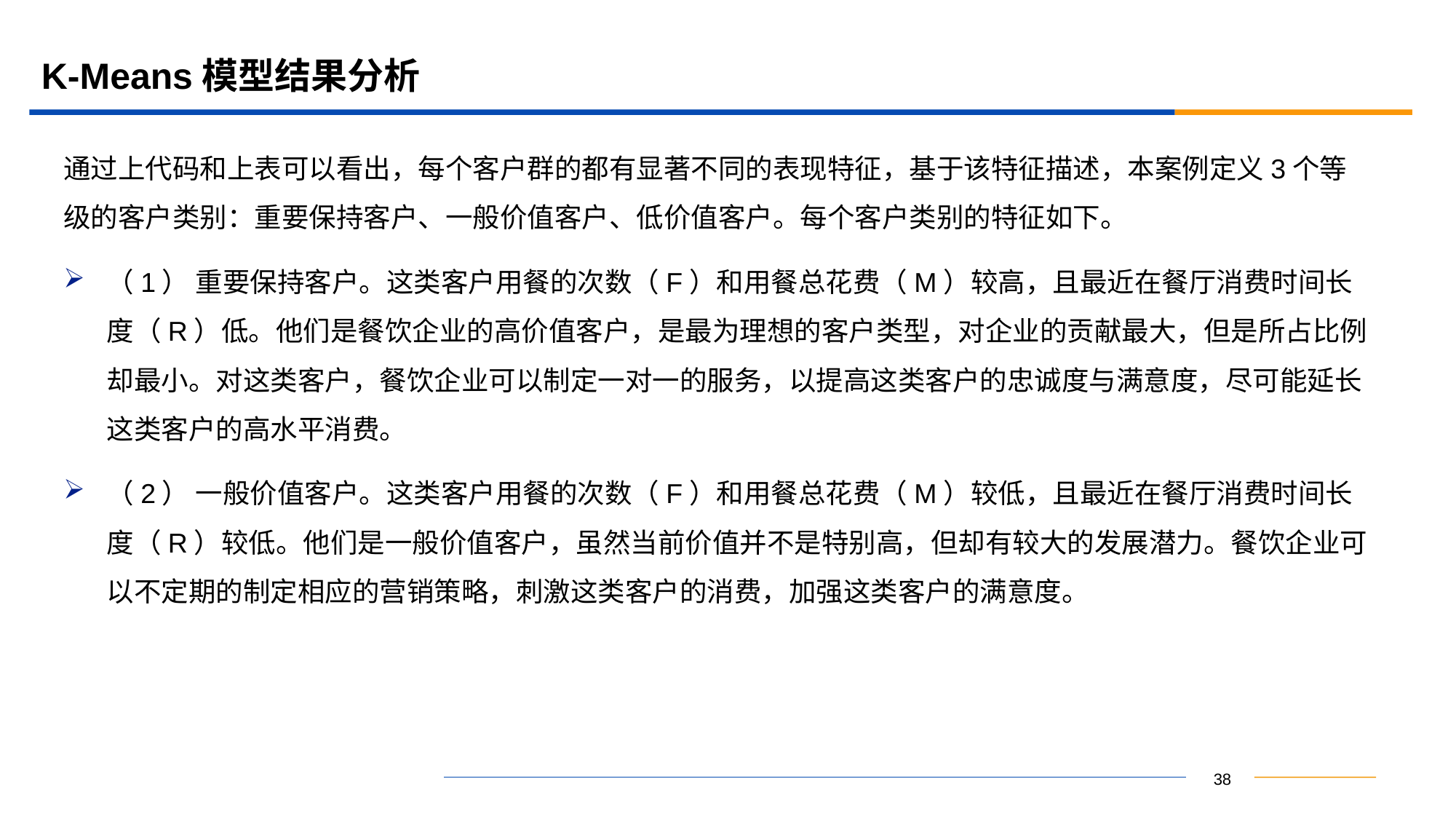

# K-Means模型结果分析
通过上代码和上表可以看出，每个客户群的都有显著不同的表现特征，基于该特征描述，本案例定义3个等级的客户类别：重要保持客户、一般价值客户、低价值客户。每个客户类别的特征如下。
（1） 重要保持客户。这类客户用餐的次数（F）和用餐总花费（M）较高，且最近在餐厅消费时间长度（R）低。他们是餐饮企业的高价值客户，是最为理想的客户类型，对企业的贡献最大，但是所占比例却最小。对这类客户，餐饮企业可以制定一对一的服务，以提高这类客户的忠诚度与满意度，尽可能延长这类客户的高水平消费。
（2） 一般价值客户。这类客户用餐的次数（F）和用餐总花费（M）较低，且最近在餐厅消费时间长度（R）较低。他们是一般价值客户，虽然当前价值并不是特别高，但却有较大的发展潜力。餐饮企业可以不定期的制定相应的营销策略，刺激这类客户的消费，加强这类客户的满意度。